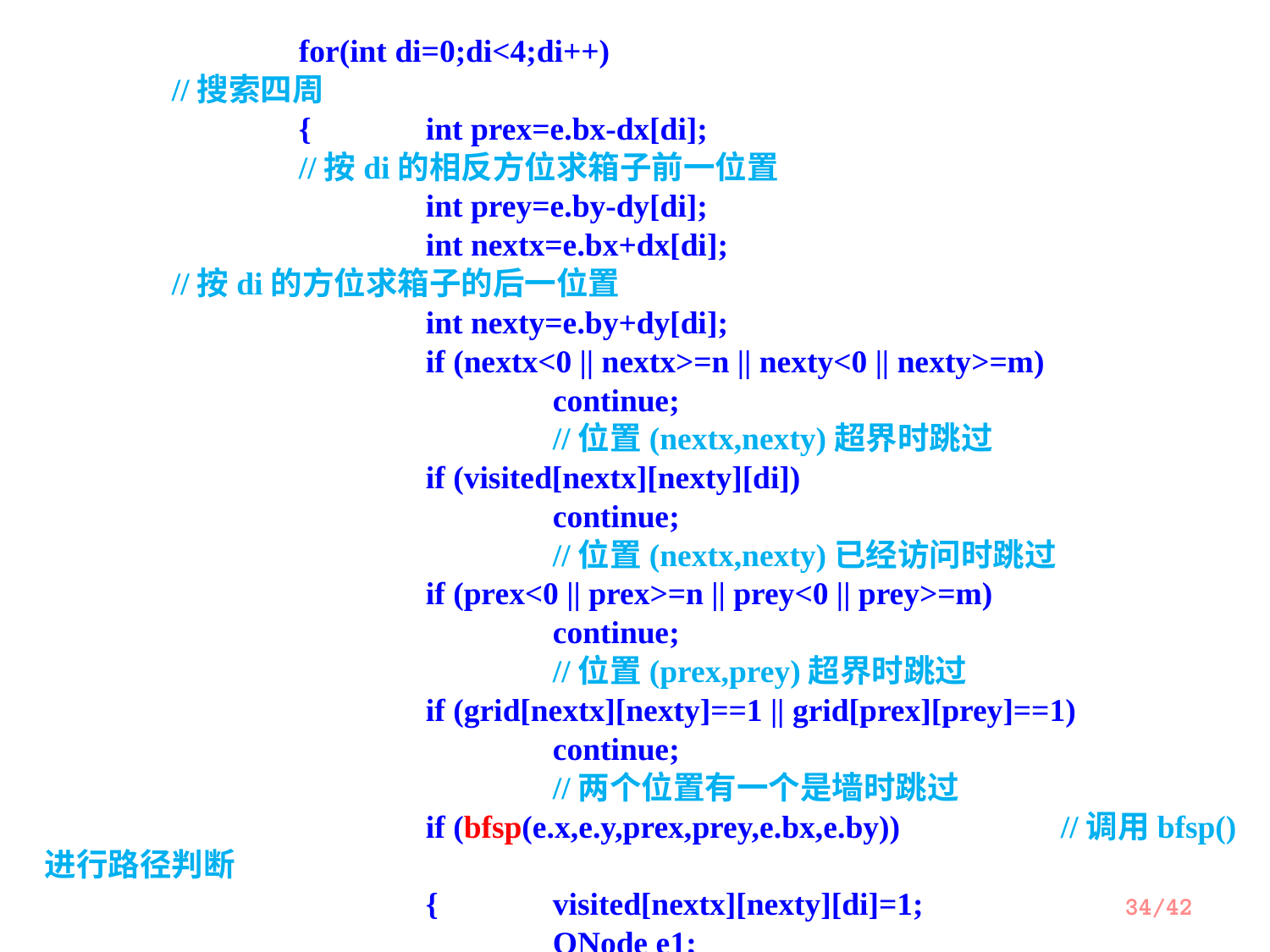

for(int di=0;di<4;di++)						//搜索四周
		{	int prex=e.bx-dx[di];						//按di的相反方位求箱子前一位置
			int prey=e.by-dy[di];
			int nextx=e.bx+dx[di];					//按di的方位求箱子的后一位置
			int nexty=e.by+dy[di];
			if (nextx<0 || nextx>=n || nexty<0 || nexty>=m)
				continue;								//位置(nextx,nexty)超界时跳过
			if (visited[nextx][nexty][di])
				continue;								//位置(nextx,nexty)已经访问时跳过
			if (prex<0 || prex>=n || prey<0 || prey>=m)
				continue;								//位置(prex,prey)超界时跳过
			if (grid[nextx][nexty]==1 || grid[prex][prey]==1)
				continue;								//两个位置有一个是墙时跳过
			if (bfsp(e.x,e.y,prex,prey,e.bx,e.by)) 		//调用bfsp()进行路径判断
			{	visited[nextx][nexty][di]=1;
				QNode e1;								//推箱子一次扩展出结点e1
				e1.bx=nextx; e1.by=nexty; e1.x=e.bx; e1.y=e.by;
				e1.step=e.step+1; 	qu.push(e1);
			}
		}
	}
	return -1;											//没有路径的情况
}
34/42